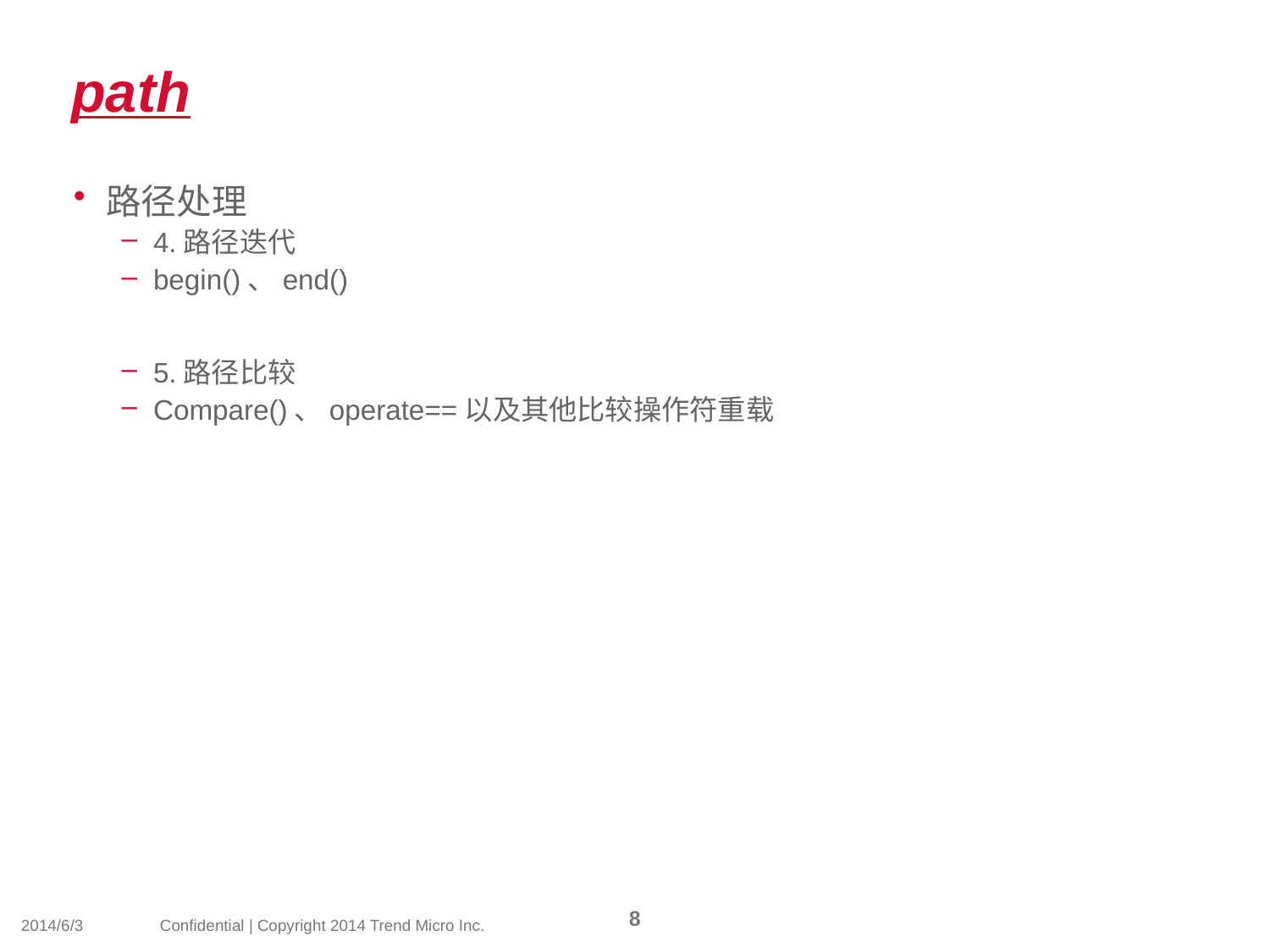

# path
路径处理
4.路径迭代
begin()、end()

5.路径比较
Compare()、operate==以及其他比较操作符重载

8
2014/6/3
Confidential | Copyright 2014 Trend Micro Inc.